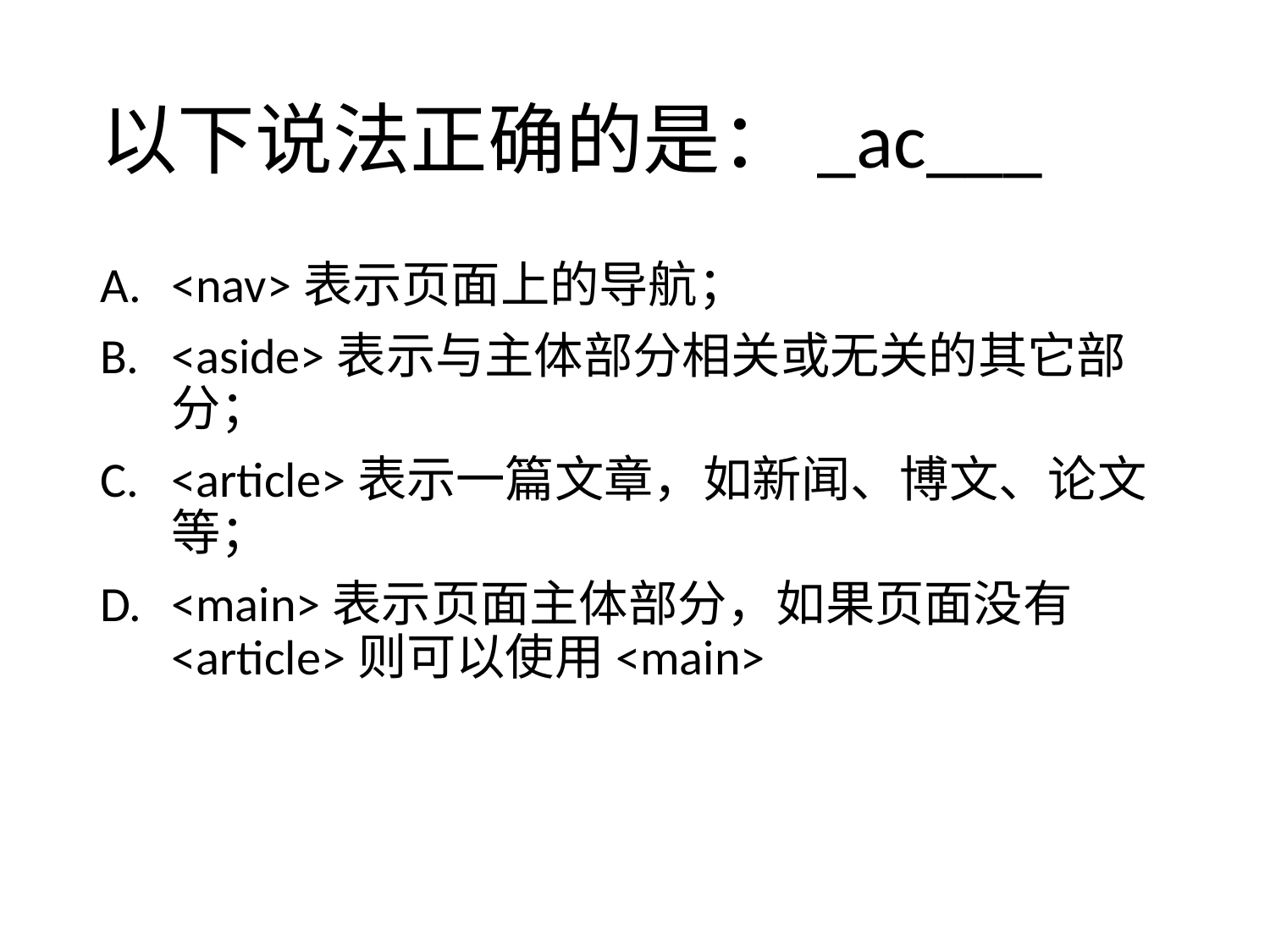

# 以下说法正确的是：_ac___
<nav>表示页面上的导航；
<aside>表示与主体部分相关或无关的其它部分；
<article>表示一篇文章，如新闻、博文、论文等；
<main>表示页面主体部分，如果页面没有<article>则可以使用<main>